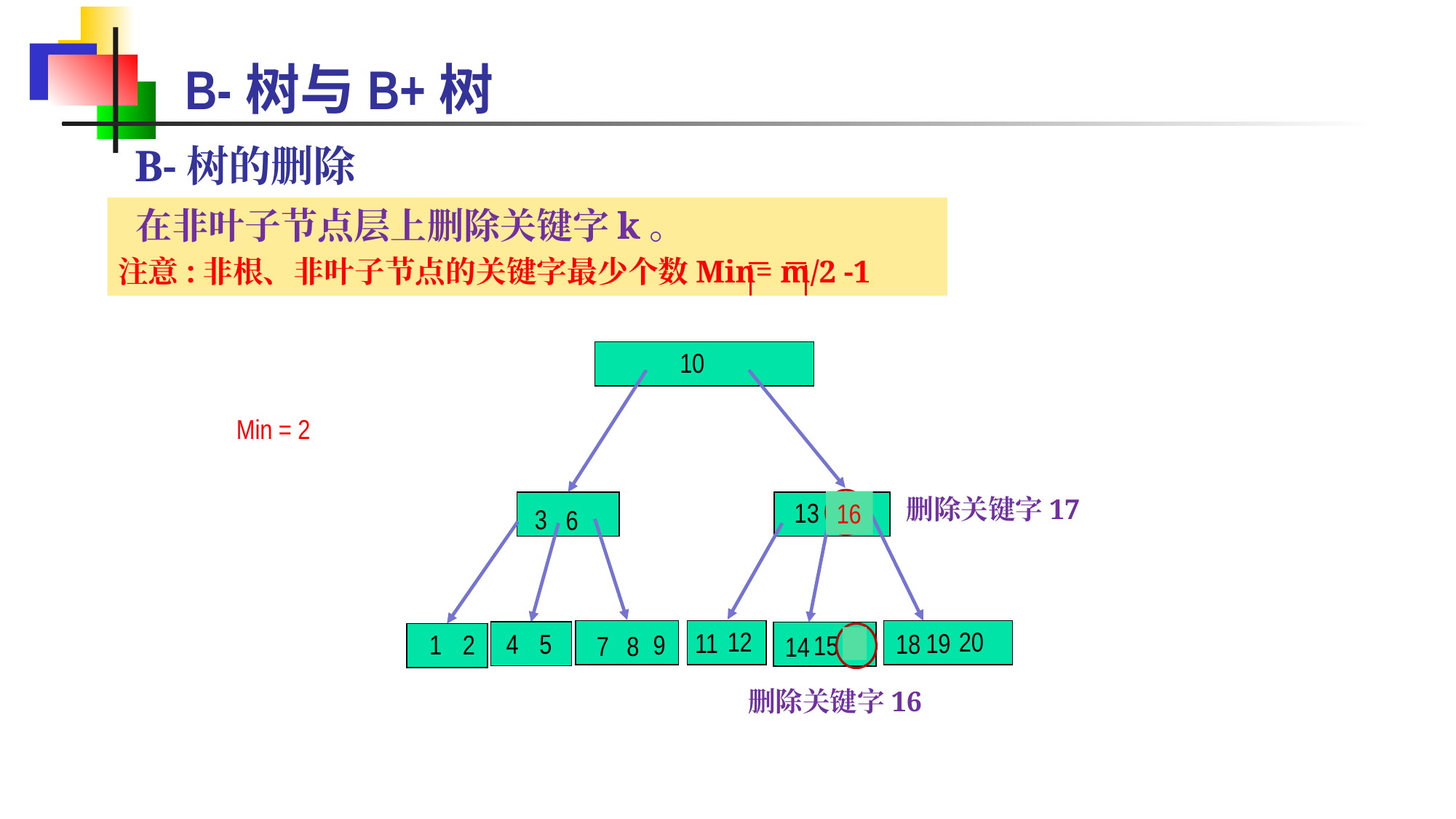

B-树与B+树
B-树的删除
 在非叶子节点层上删除关键字k。
注意:非根、非叶子节点的关键字最少个数Min= m/2 -1
10
13

11

1
2

6

7
8
9

19
17
3

4
5
18
12
20
16

14

15
Min = 2
删除关键字17

16

删除关键字16